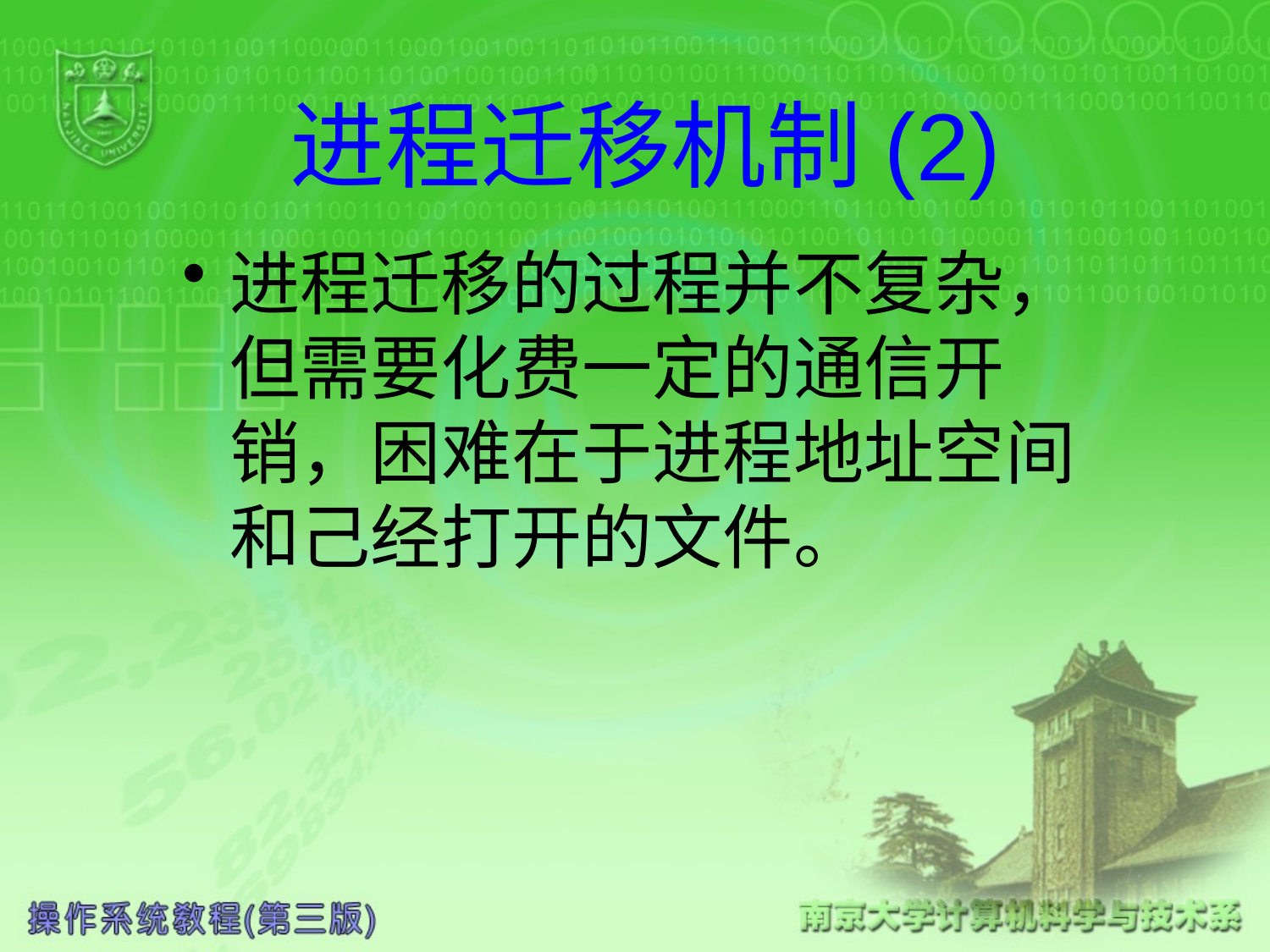

# 进程迁移机制(2)
进程迁移的过程并不复杂，但需要化费一定的通信开销，困难在于进程地址空间和己经打开的文件。